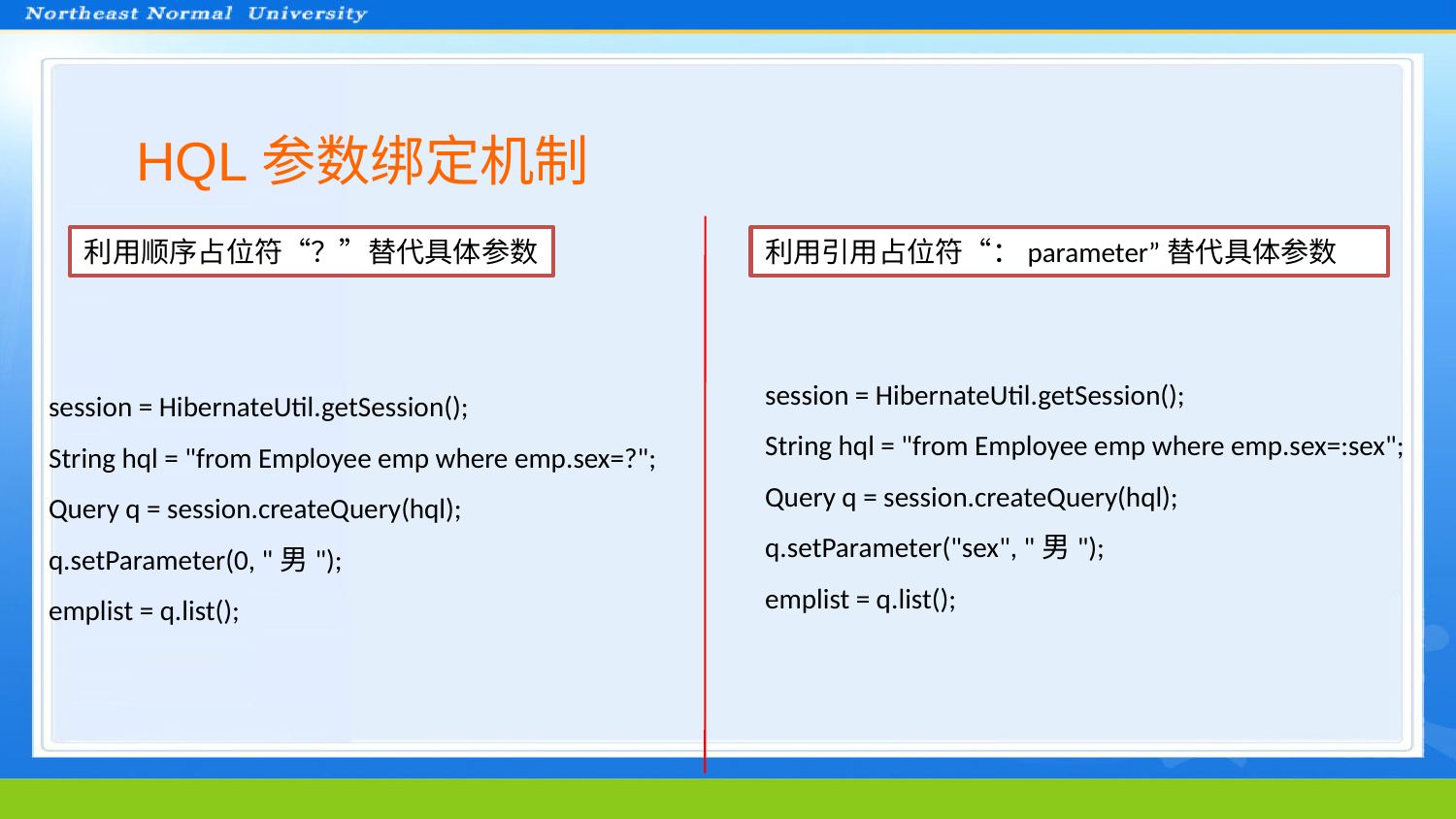

HQL参数绑定机制

利用顺序占位符“？”替代具体参数
利用引用占位符“：parameter”替代具体参数
session = HibernateUtil.getSession();
String hql = "from Employee emp where emp.sex=:sex";
Query q = session.createQuery(hql);
q.setParameter("sex", "男");
emplist = q.list();
session = HibernateUtil.getSession();
String hql = "from Employee emp where emp.sex=?";
Query q = session.createQuery(hql);
q.setParameter(0, "男");
emplist = q.list();